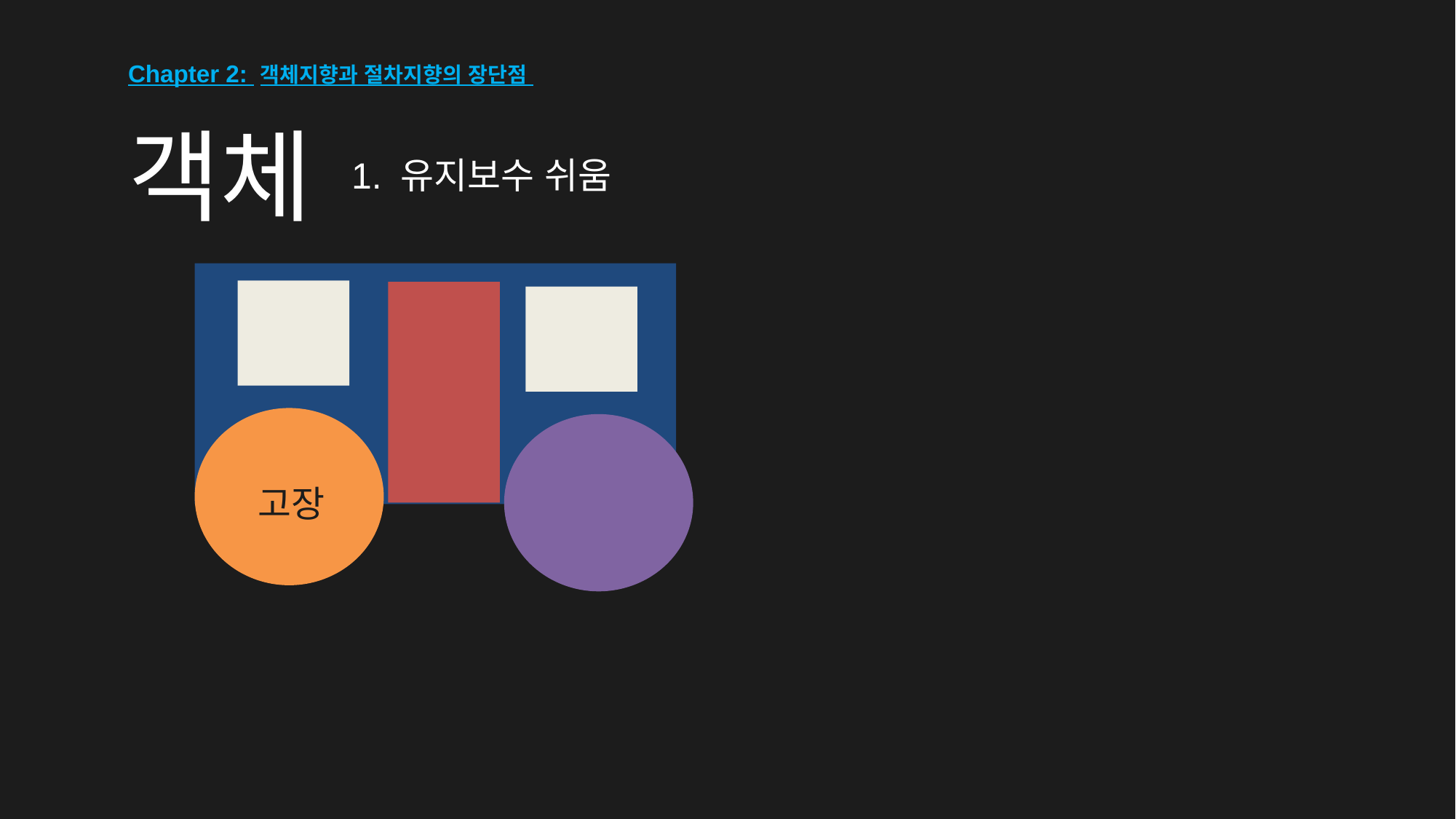

Chapter 2: 객체지향과 절차지향의 장단점
객체
1. 유지보수 쉬움

고장